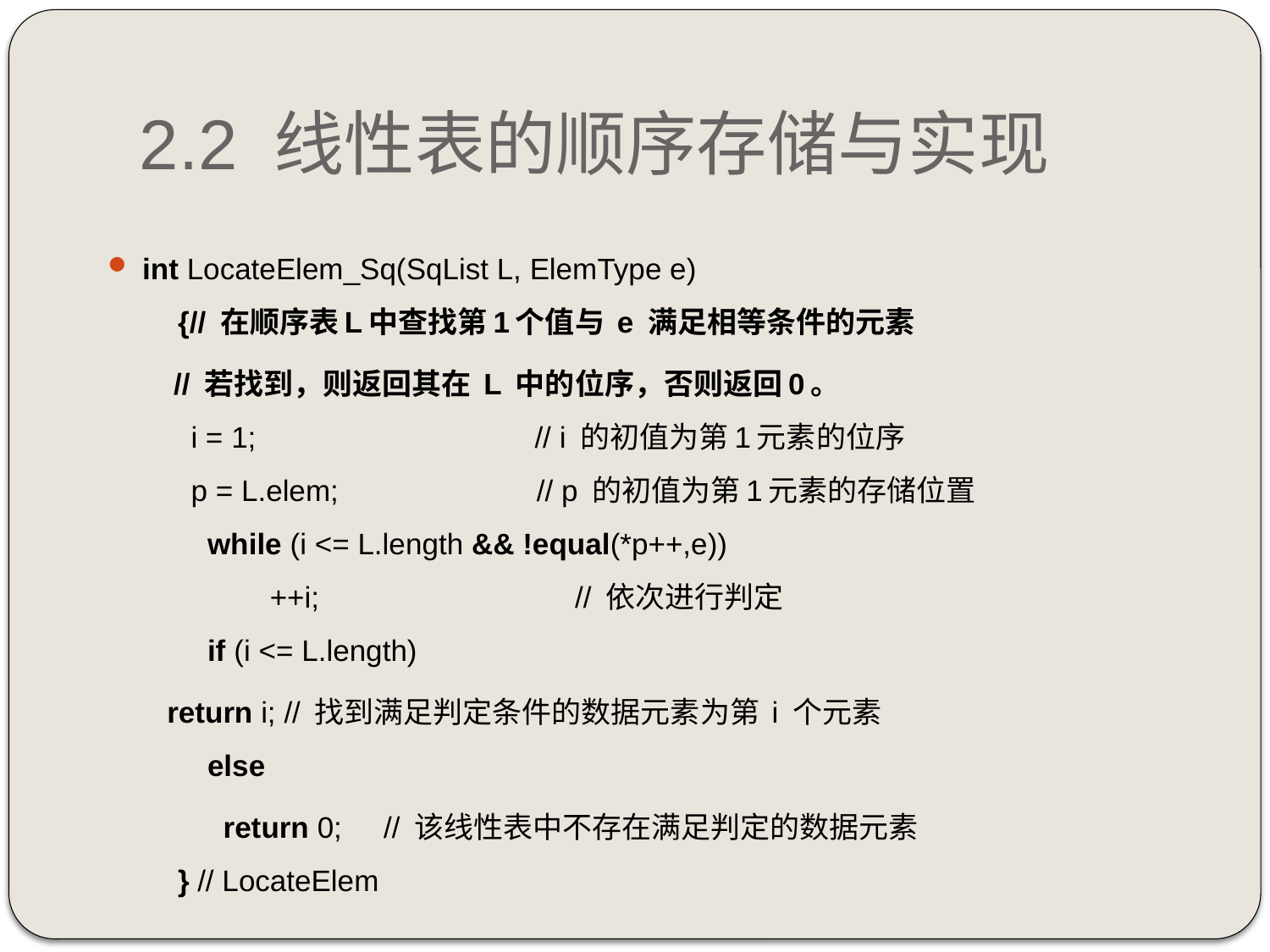

# 2.2 线性表的顺序存储与实现
int LocateElem_Sq(SqList L, ElemType e)
　{// 在顺序表L中查找第1个值与 e 满足相等条件的元素
        // 若找到，则返回其在 L 中的位序，否则返回0。
　  i = 1;　　　　　　　　　// i 的初值为第1元素的位序
　  p = L.elem; 　　　　　　// p 的初值为第1元素的存储位置
　　while (i <= L.length && !equal(*p++,e))
　　　     ++i;　 　　　　　　　// 依次进行判定
　　if (i <= L.length)
		   return i; // 找到满足判定条件的数据元素为第 i 个元素
　　else
              return 0;　// 该线性表中不存在满足判定的数据元素
　} // LocateElem